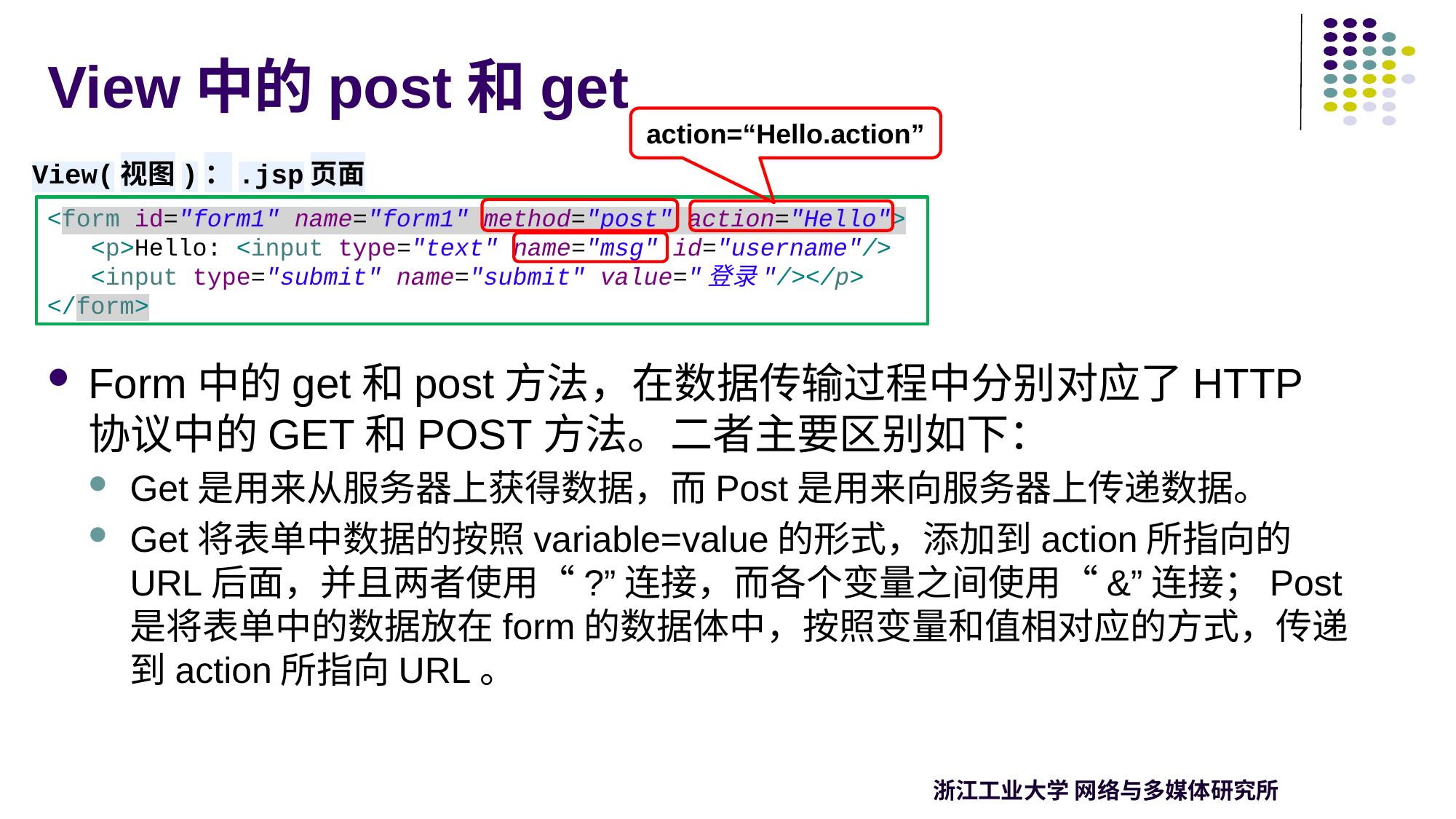

# View中的post和get
action=“Hello.action”
View(视图)：.jsp页面
<form id="form1" name="form1" method="post" action="Hello">
   <p>Hello: <input type="text" name="msg" id="username"/>
   <input type="submit" name="submit" value="登录"/></p>
</form>

Form中的get和post方法，在数据传输过程中分别对应了HTTP协议中的GET和POST方法。二者主要区别如下：
Get是用来从服务器上获得数据，而Post是用来向服务器上传递数据。
Get将表单中数据的按照variable=value的形式，添加到action所指向的URL后面，并且两者使用“?”连接，而各个变量之间使用“&”连接；Post是将表单中的数据放在form的数据体中，按照变量和值相对应的方式，传递到action所指向URL。